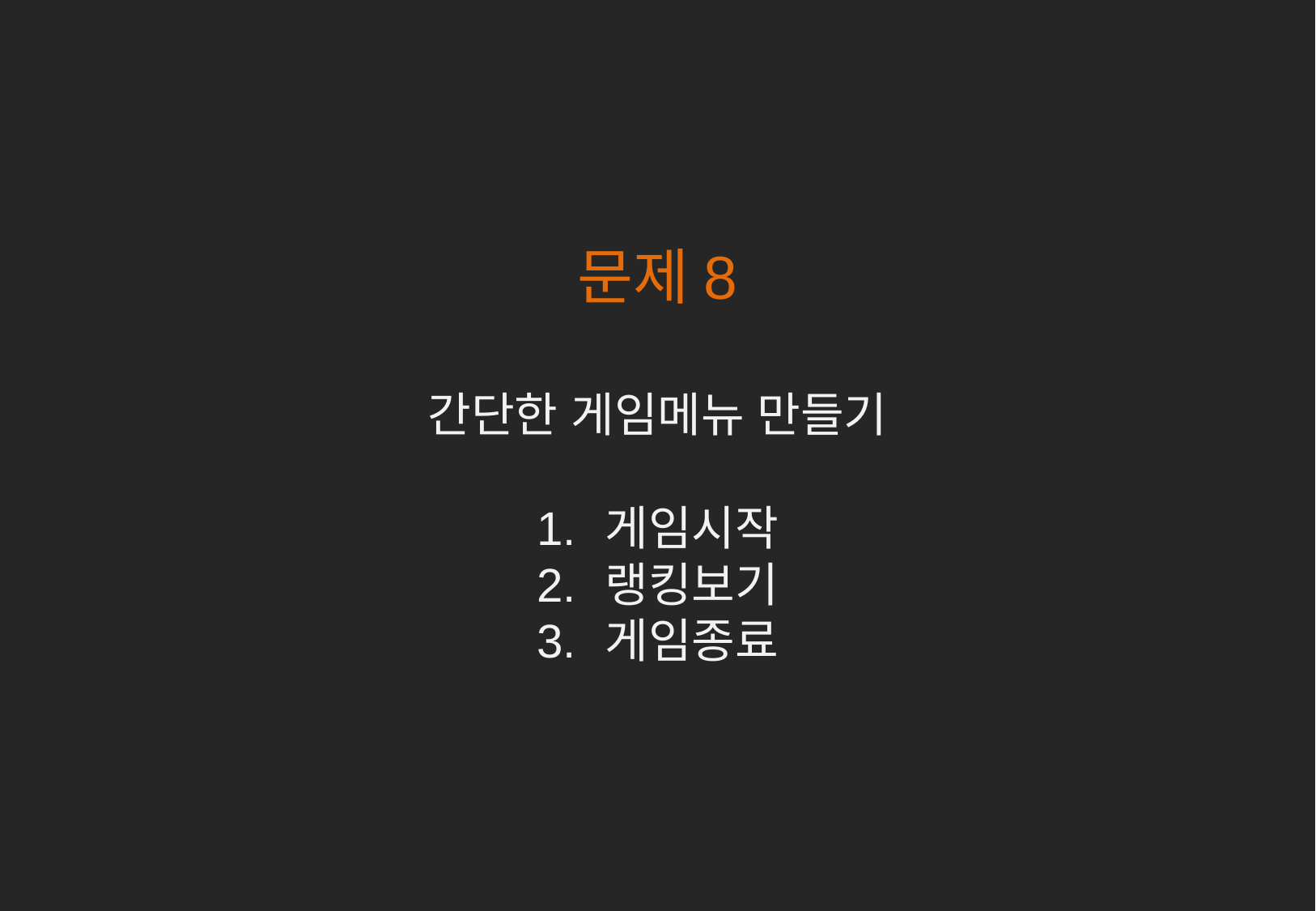

문제8

간단한 게임메뉴 만들기

게임시작
랭킹보기
게임종료